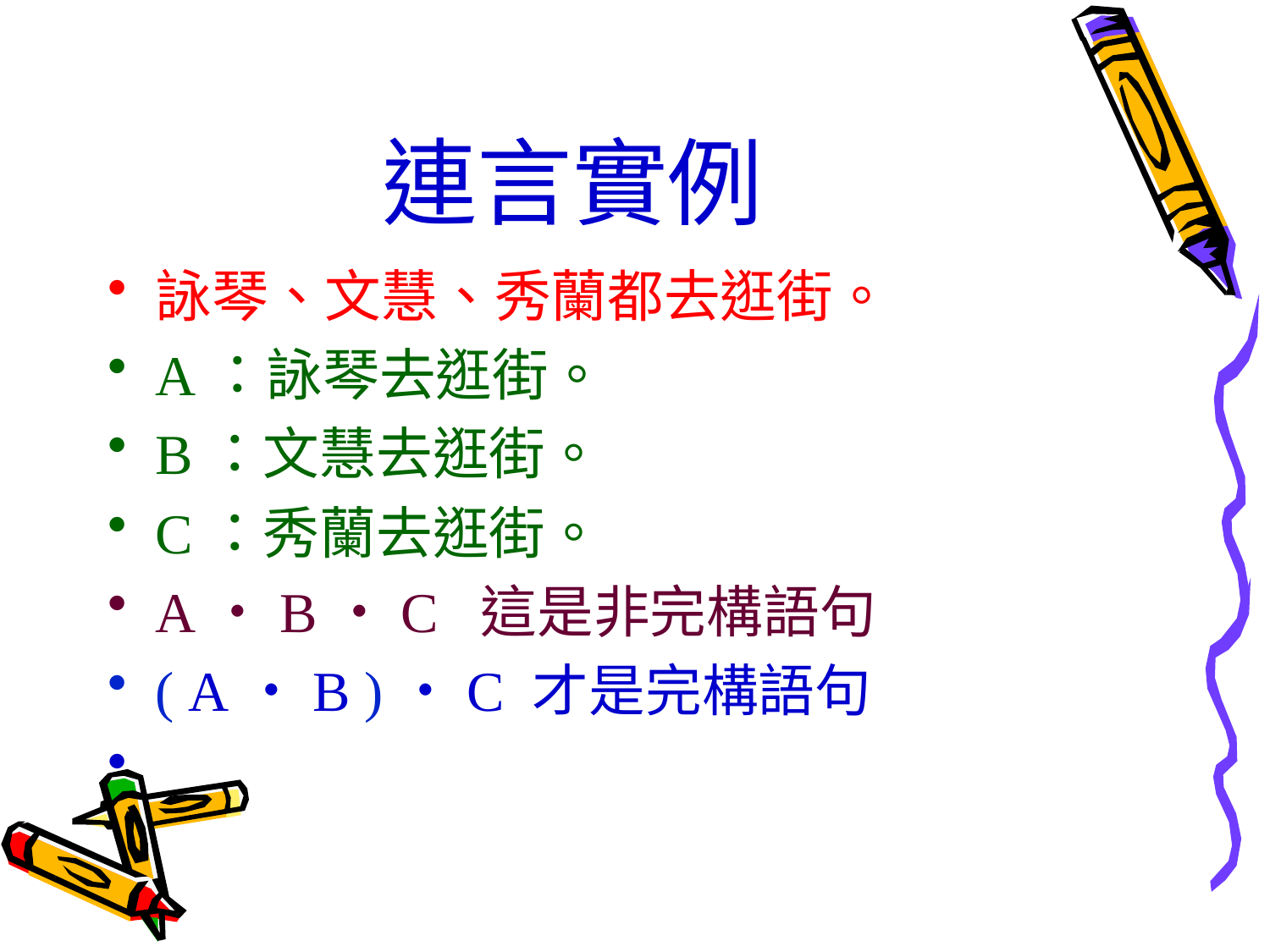

# 連言實例
詠琴、文慧、秀蘭都去逛街。
A：詠琴去逛街。
B：文慧去逛街。
C：秀蘭去逛街。
A・B・C  這是非完構語句
( A・B )・C 才是完構語句